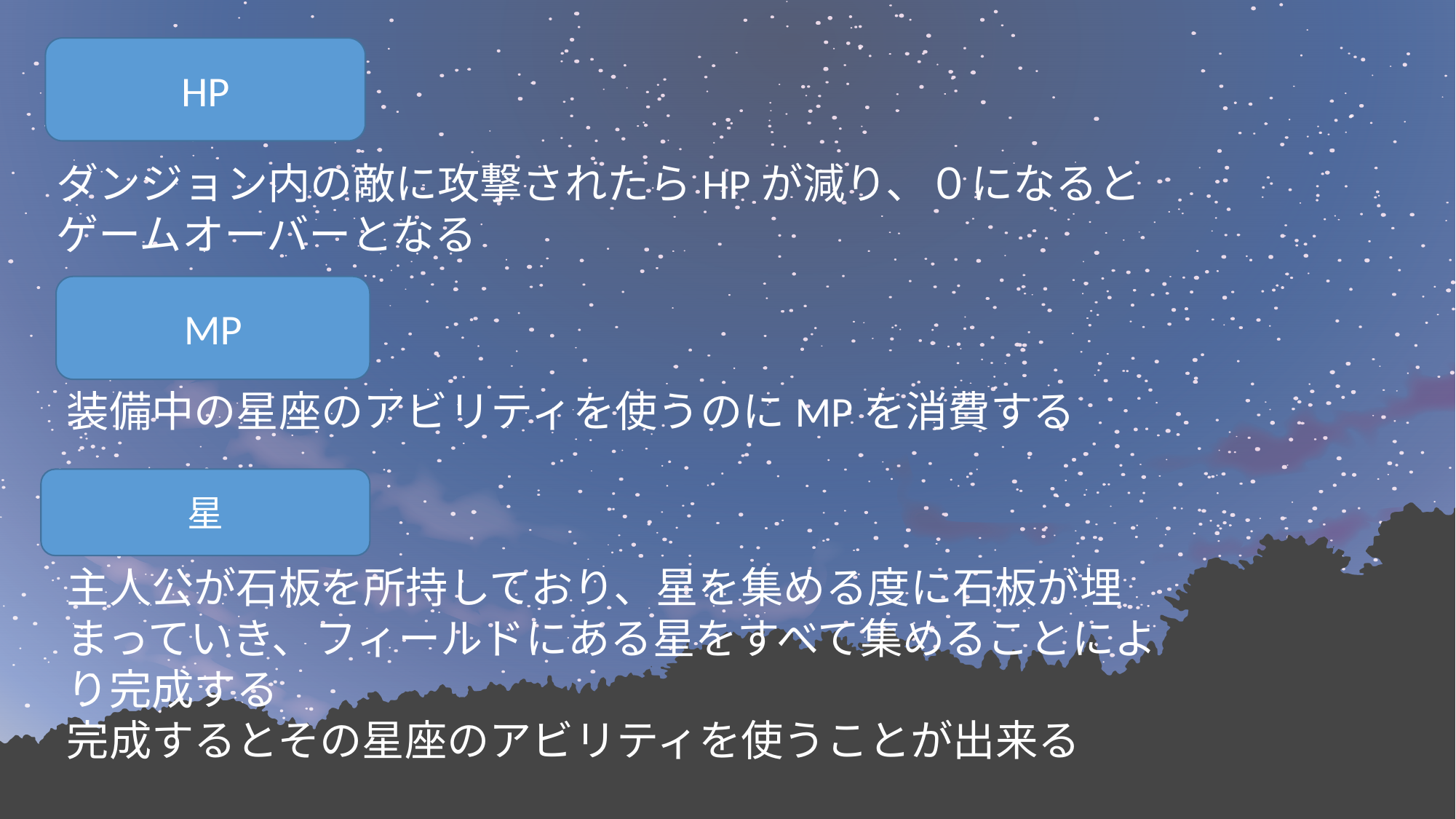

HP
ダンジョン内の敵に攻撃されたらHPが減り、０になるとゲームオーバーとなる
MP
装備中の星座のアビリティを使うのにMPを消費する
星
主人公が石板を所持しており、星を集める度に石板が埋まっていき、フィールドにある星をすべて集めることにより完成する
完成するとその星座のアビリティを使うことが出来る